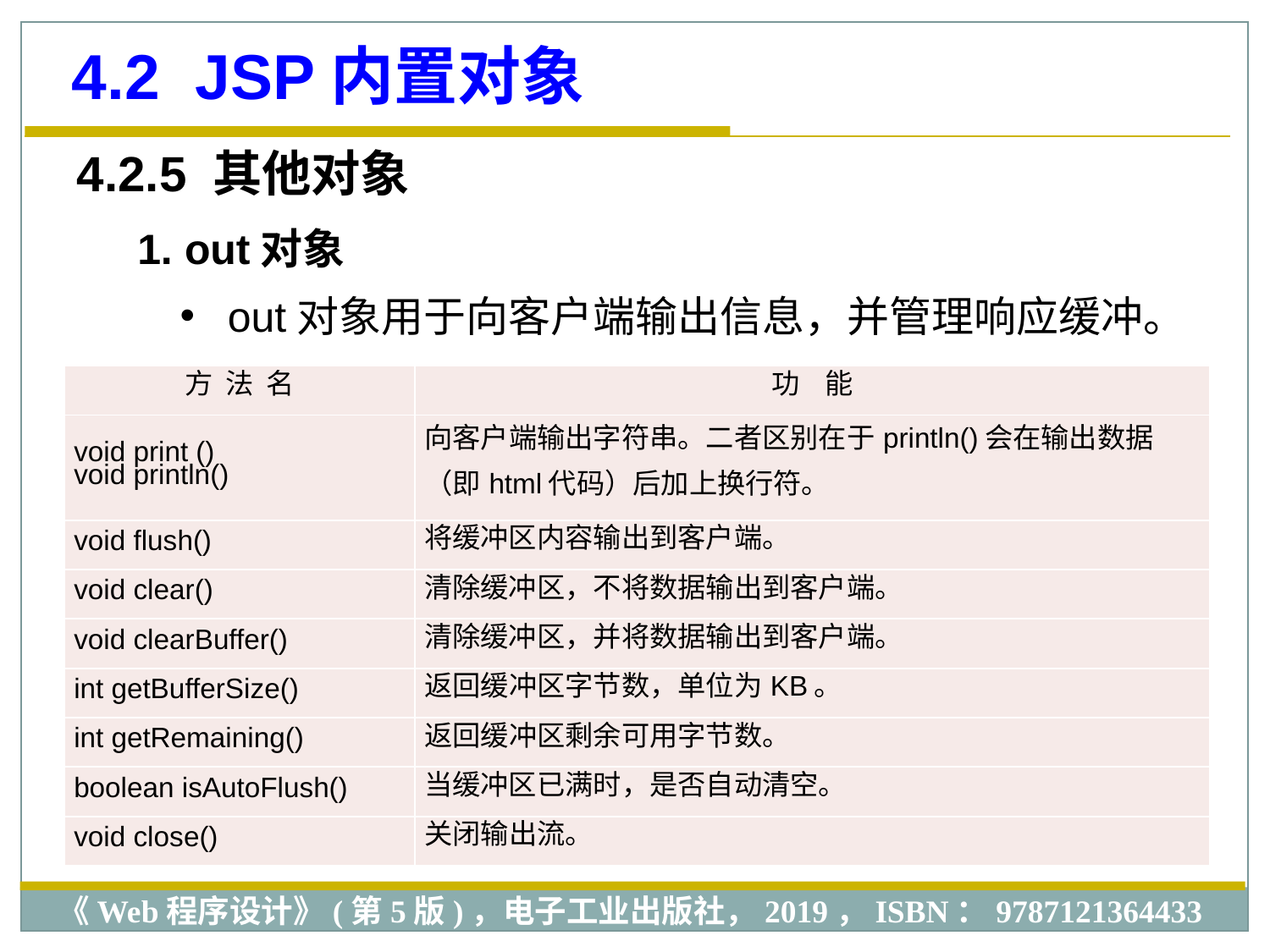

4.2  JSP内置对象
4.2.5 其他对象
1. out对象
out对象用于向客户端输出信息，并管理响应缓冲。
| 方 法 名 | 功 能 |
| --- | --- |
| void print () void println() | 向客户端输出字符串。二者区别在于println()会在输出数据 （即html代码）后加上换行符。 |
| void flush() | 将缓冲区内容输出到客户端。 |
| void clear() | 清除缓冲区，不将数据输出到客户端。 |
| void clearBuffer() | 清除缓冲区，并将数据输出到客户端。 |
| int getBufferSize() | 返回缓冲区字节数，单位为KB。 |
| int getRemaining() | 返回缓冲区剩余可用字节数。 |
| boolean isAutoFlush() | 当缓冲区已满时，是否自动清空。 |
| void close() | 关闭输出流。 |